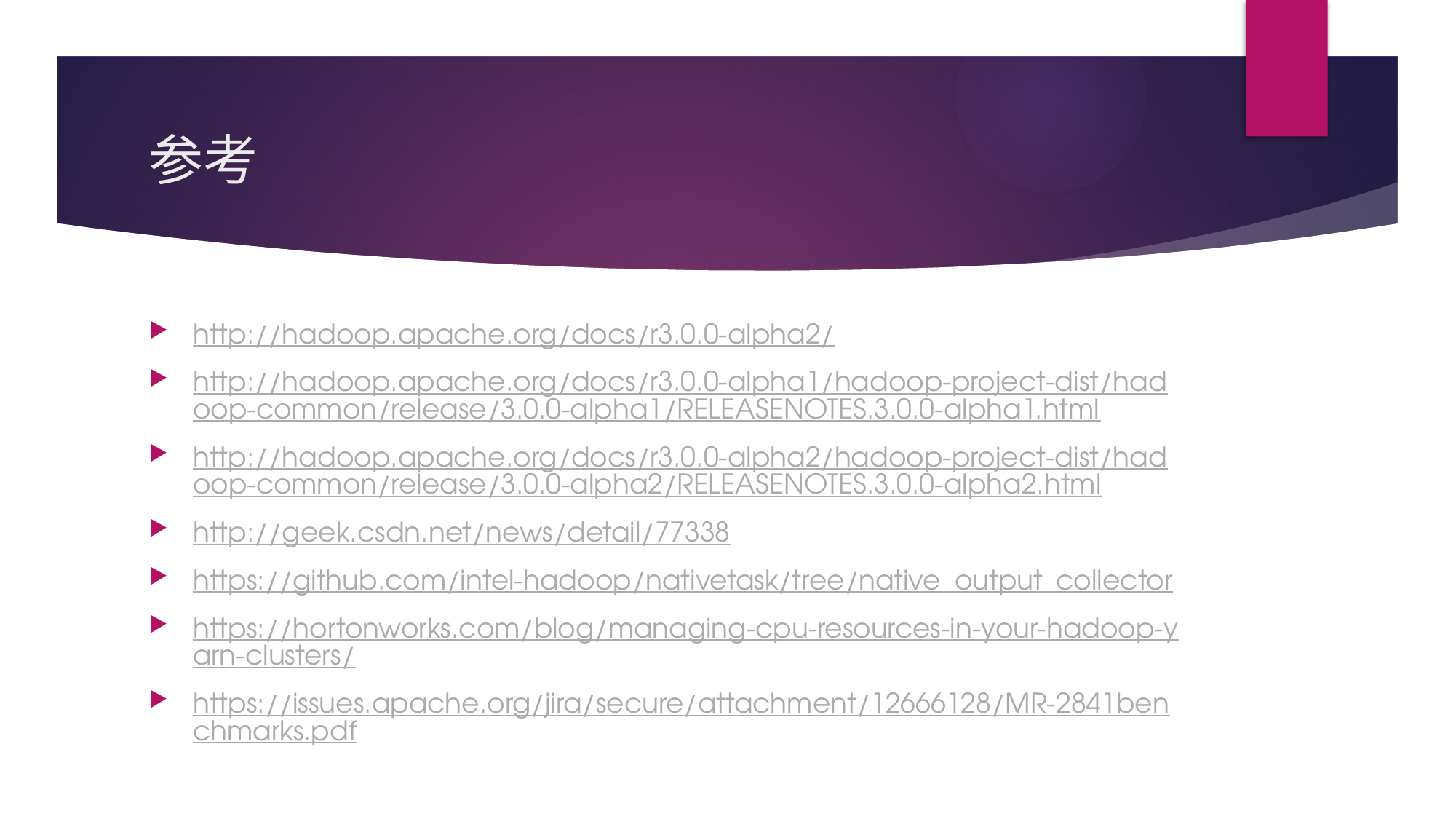

# 参考
http://hadoop.apache.org/docs/r3.0.0-alpha2/
http://hadoop.apache.org/docs/r3.0.0-alpha1/hadoop-project-dist/hadoop-common/release/3.0.0-alpha1/RELEASENOTES.3.0.0-alpha1.html
http://hadoop.apache.org/docs/r3.0.0-alpha2/hadoop-project-dist/hadoop-common/release/3.0.0-alpha2/RELEASENOTES.3.0.0-alpha2.html
http://geek.csdn.net/news/detail/77338
https://github.com/intel-hadoop/nativetask/tree/native_output_collector
https://hortonworks.com/blog/managing-cpu-resources-in-your-hadoop-yarn-clusters/
https://issues.apache.org/jira/secure/attachment/12666128/MR-2841benchmarks.pdf